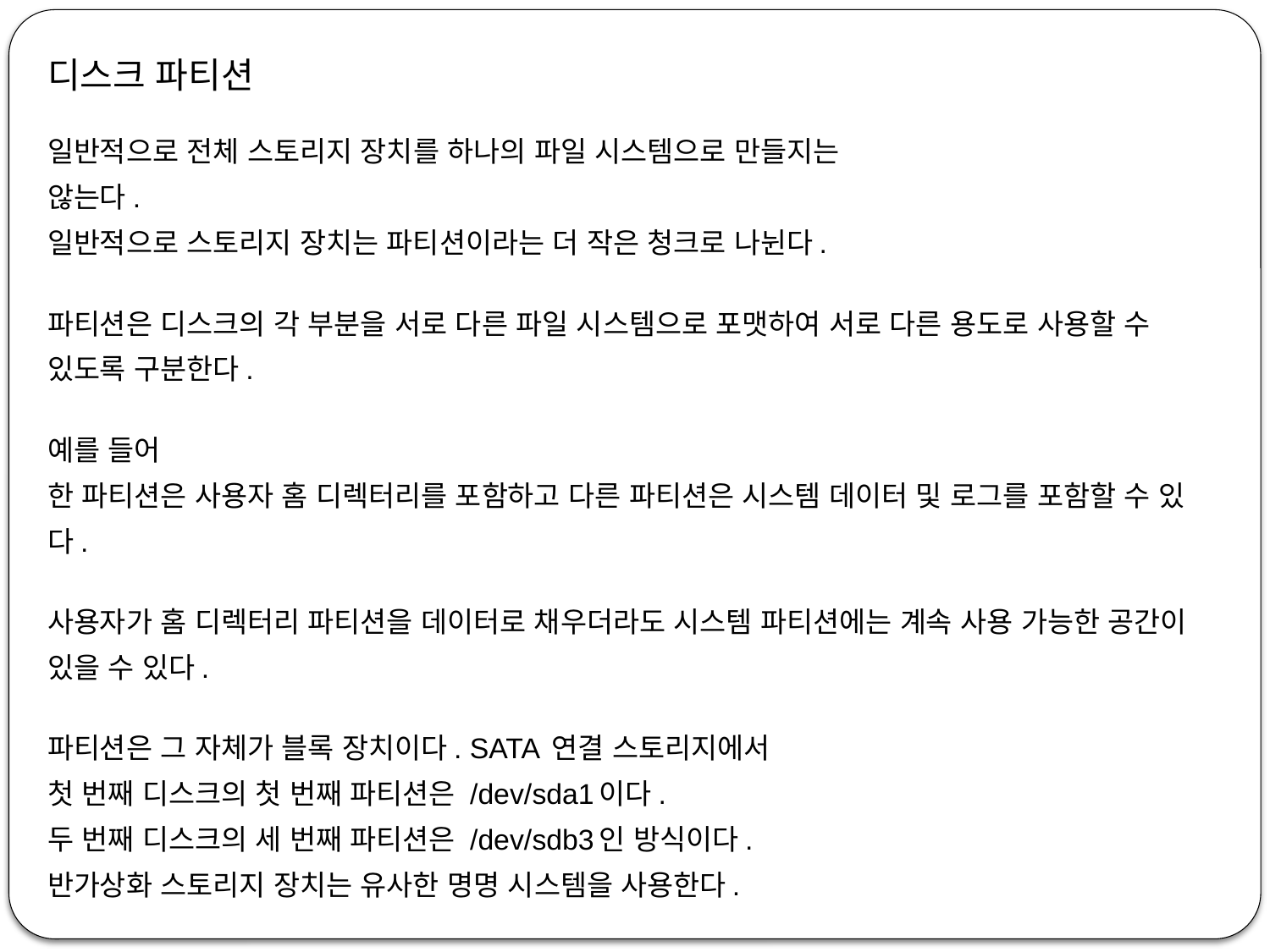

디스크 파티션

일반적으로 전체 스토리지 장치를 하나의 파일 시스템으로 만들지는
않는다.
일반적으로 스토리지 장치는 파티션이라는 더 작은 청크로 나뉜다.

파티션은 디스크의 각 부분을 서로 다른 파일 시스템으로 포맷하여 서로 다른 용도로 사용할 수 있도록 구분한다.

예를 들어
한 파티션은 사용자 홈 디렉터리를 포함하고 다른 파티션은 시스템 데이터 및 로그를 포함할 수 있다.

사용자가 홈 디렉터리 파티션을 데이터로 채우더라도 시스템 파티션에는 계속 사용 가능한 공간이 있을 수 있다.

파티션은 그 자체가 블록 장치이다. SATA 연결 스토리지에서
첫 번째 디스크의 첫 번째 파티션은 /dev/sda1이다.
두 번째 디스크의 세 번째 파티션은 /dev/sdb3인 방식이다.
반가상화 스토리지 장치는 유사한 명명 시스템을 사용한다.